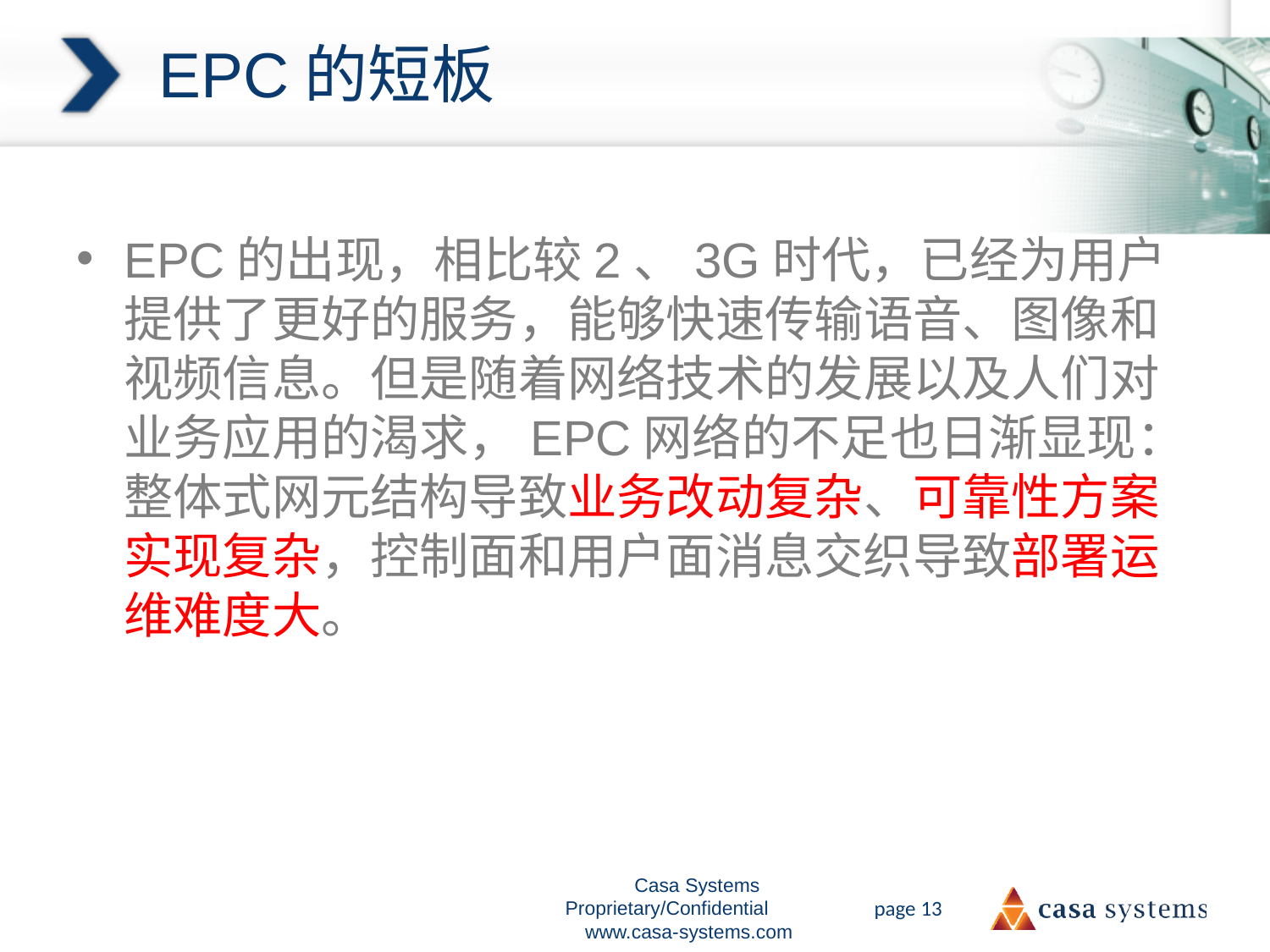

# EPC的短板
EPC的出现，相比较2、3G时代，已经为用户提供了更好的服务，能够快速传输语音、图像和视频信息。但是随着网络技术的发展以及人们对业务应用的渴求，EPC网络的不足也日渐显现：整体式网元结构导致业务改动复杂、可靠性方案实现复杂，控制面和用户面消息交织导致部署运维难度大。
Casa Systems Proprietary/Confidential            www.casa-systems.com
page 13